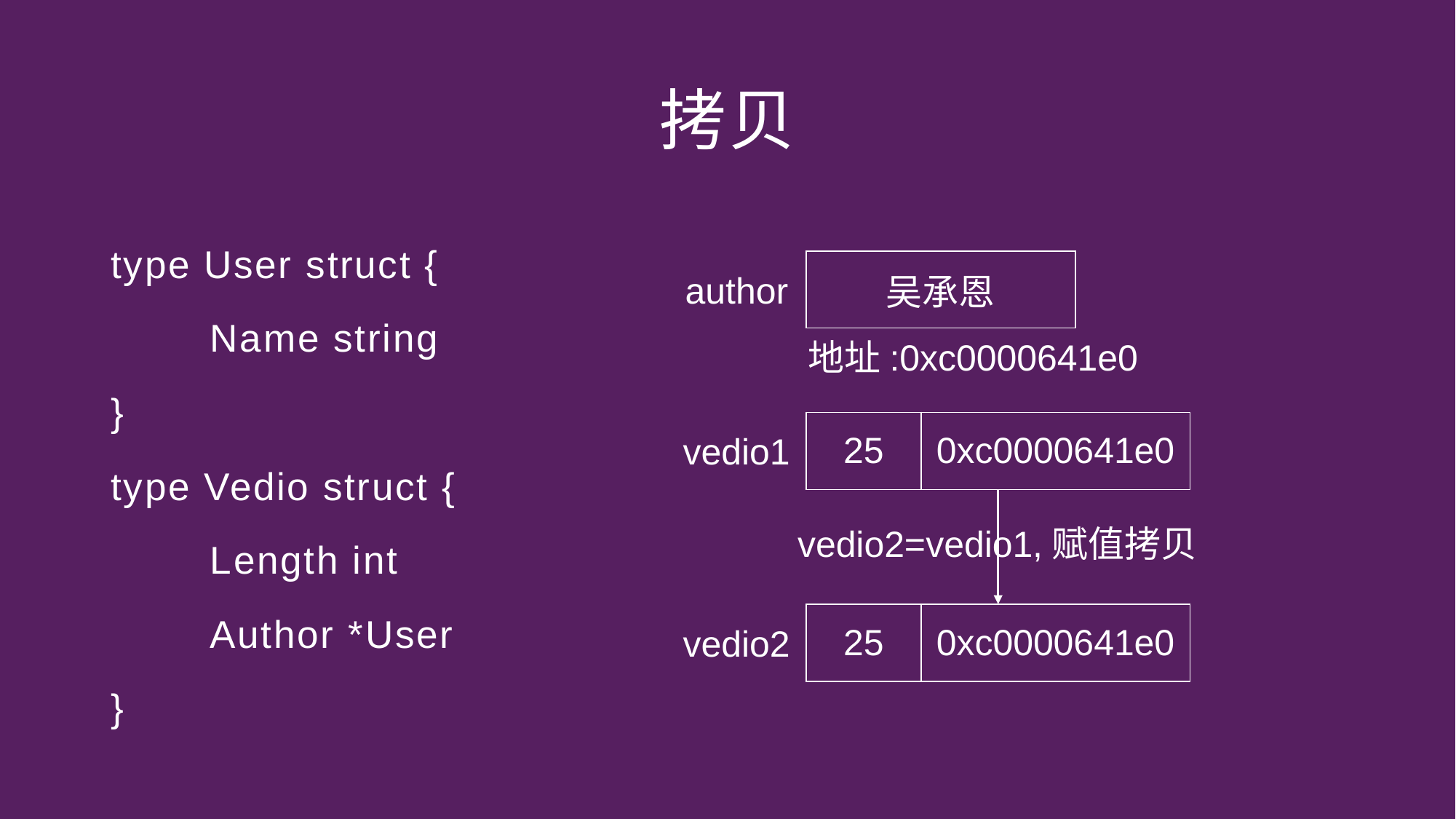

# 拷贝
type User struct {
	Name string
}
type Vedio struct {
	Length int
	Author *User
}
| 吴承恩 |
| --- |
author
地址:0xc0000641e0
| 25 | 0xc0000641e0 |
| --- | --- |
vedio1
vedio2=vedio1,赋值拷贝
| 25 | 0xc0000641e0 |
| --- | --- |
vedio2